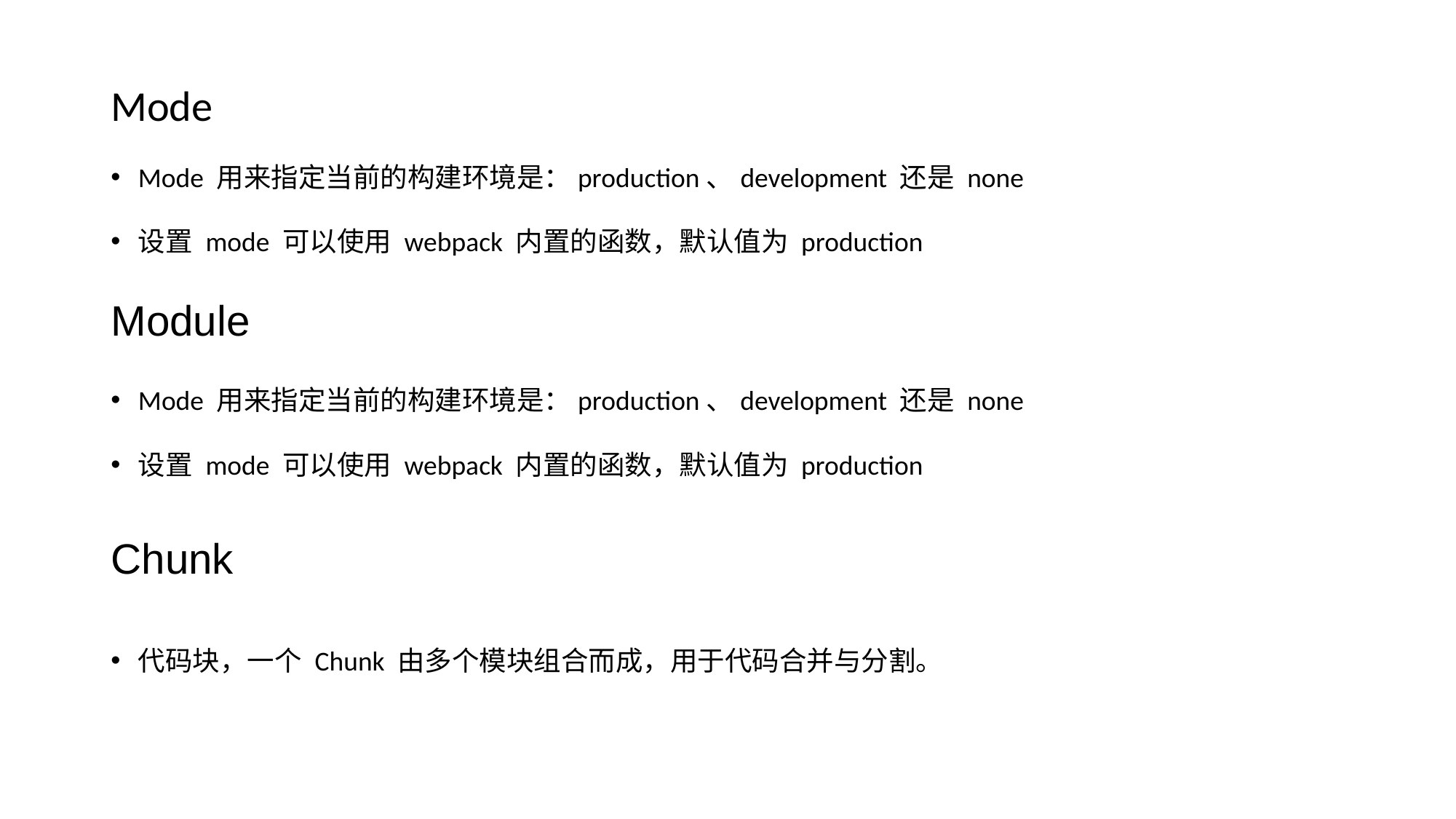

# Mode
Mode ⽤来指定当前的构建环境是：production、development 还是 none
设置 mode 可以使⽤ webpack 内置的函数，默认值为 production

Module
Mode ⽤来指定当前的构建环境是：production、development 还是 none
设置 mode 可以使⽤ webpack 内置的函数，默认值为 production

Chunk
代码块，一个 Chunk 由多个模块组合而成，用于代码合并与分割。